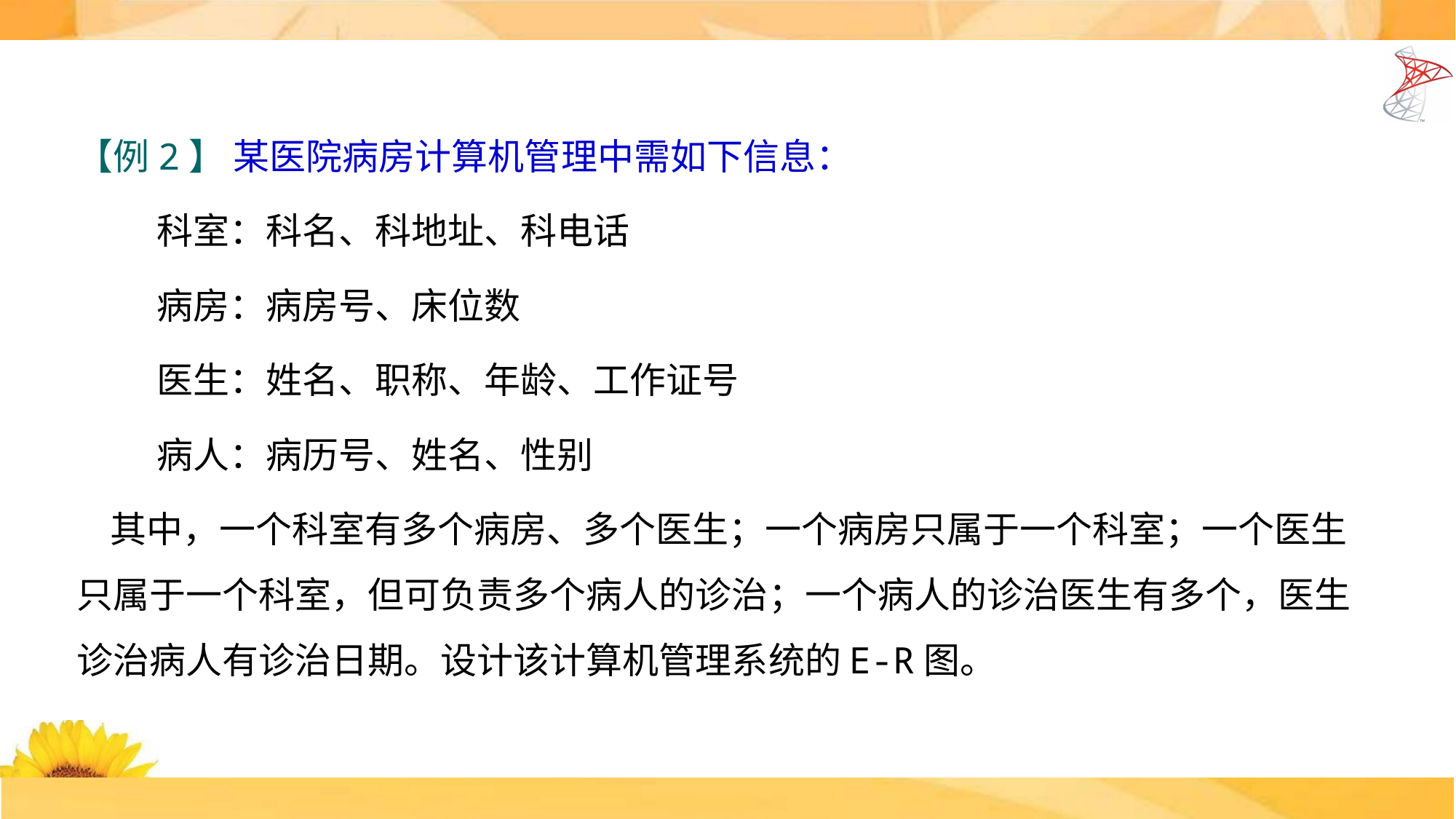

【例2】 某医院病房计算机管理中需如下信息：
  科室：科名、科地址、科电话
  病房：病房号、床位数
  医生：姓名、职称、年龄、工作证号
  病人：病历号、姓名、性别
   其中，一个科室有多个病房、多个医生；一个病房只属于一个科室；一个医生只属于一个科室，但可负责多个病人的诊治；一个病人的诊治医生有多个，医生诊治病人有诊治日期。设计该计算机管理系统的E-R图。